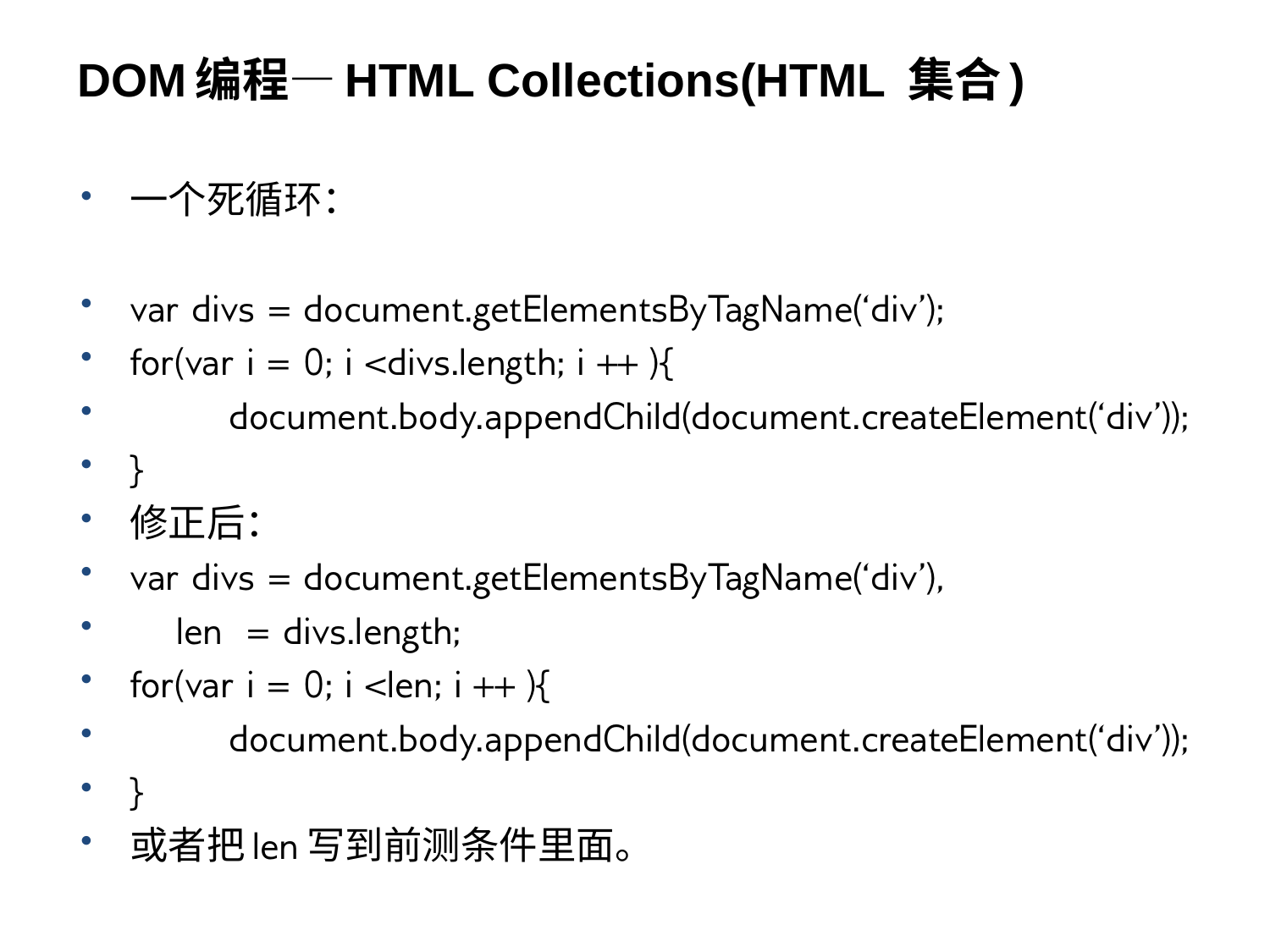

# DOM编程—HTML Collections(HTML 集合)
一个死循环：

var divs = document.getElementsByTagName(‘div’);
for(var i = 0; i <divs.length; i ++ ){
	document.body.appendChild(document.createElement(‘div’));
}
修正后：
var divs = document.getElementsByTagName(‘div’),
    len  = divs.length;
for(var i = 0; i <len; i ++ ){
	document.body.appendChild(document.createElement(‘div’));
}
或者把len写到前测条件里面。

40